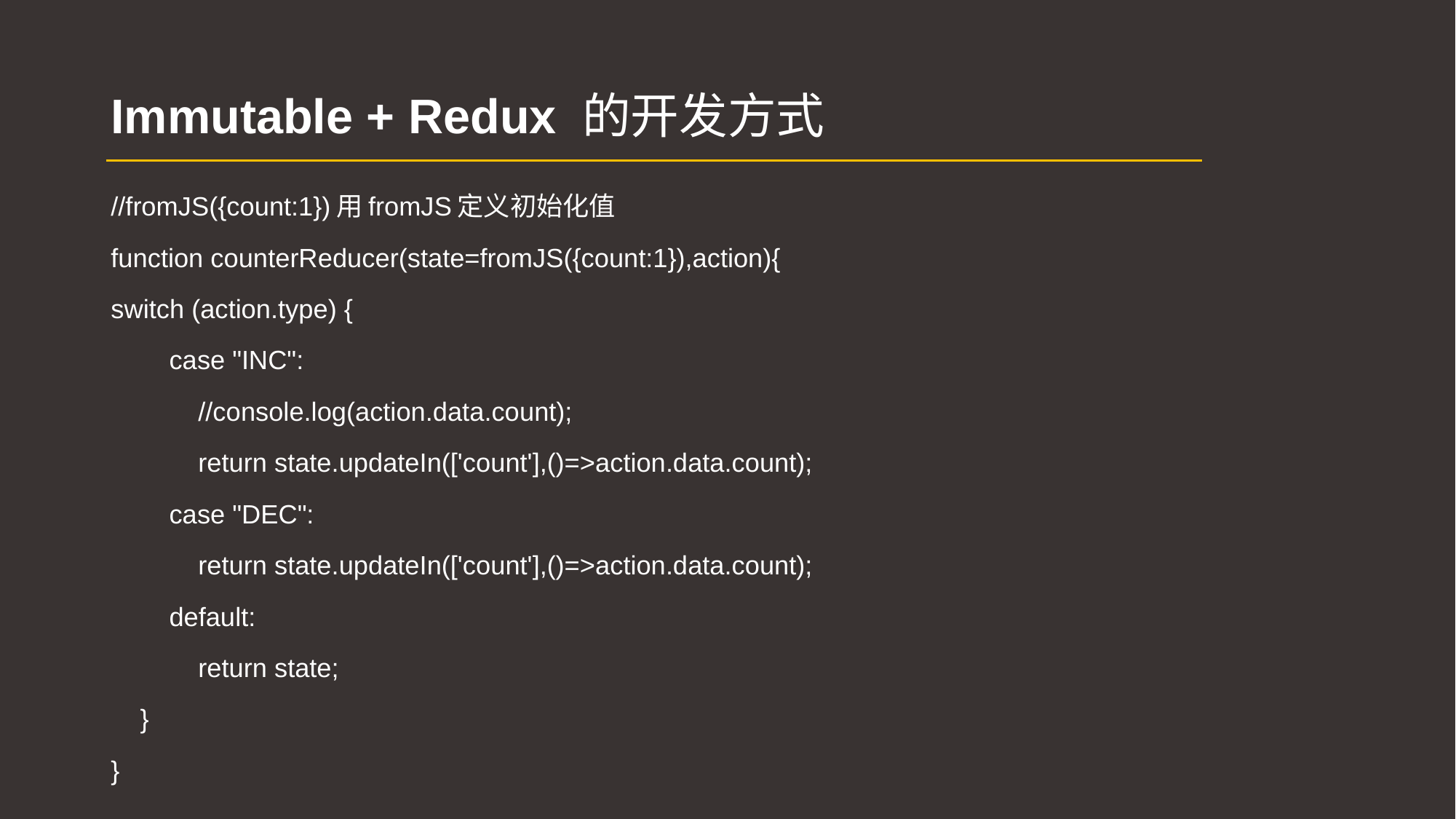

# Immutable + Redux 的开发方式
//fromJS({count:1})用fromJS定义初始化值
function counterReducer(state=fromJS({count:1}),action){
switch (action.type) {
        case "INC":
            //console.log(action.data.count);
            return state.updateIn(['count'],()=>action.data.count);
        case "DEC":
            return state.updateIn(['count'],()=>action.data.count);
        default:
            return state;
    }
}